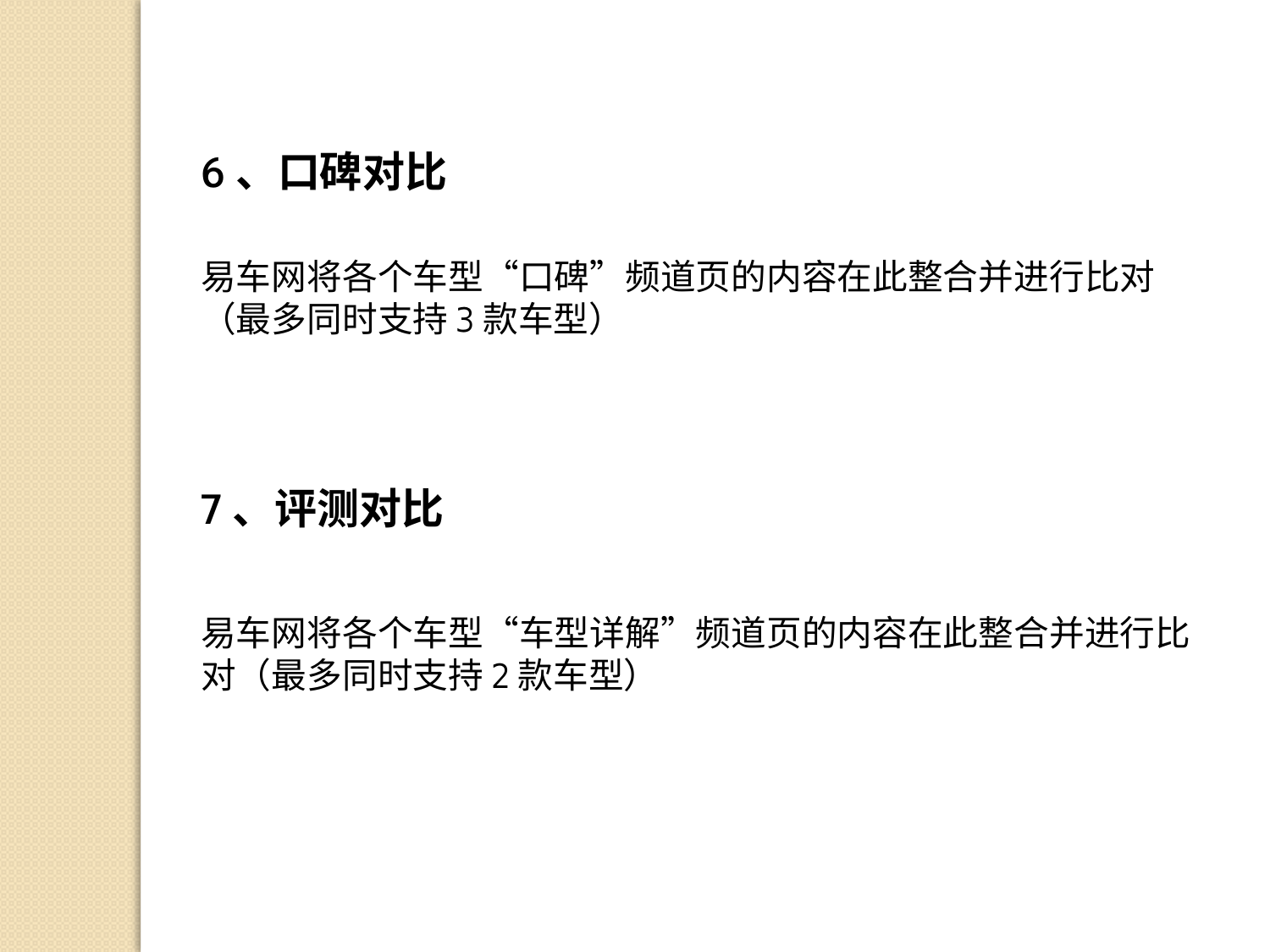

6、口碑对比
易车网将各个车型“口碑”频道页的内容在此整合并进行比对（最多同时支持3款车型）
7、评测对比
易车网将各个车型“车型详解”频道页的内容在此整合并进行比对（最多同时支持2款车型）